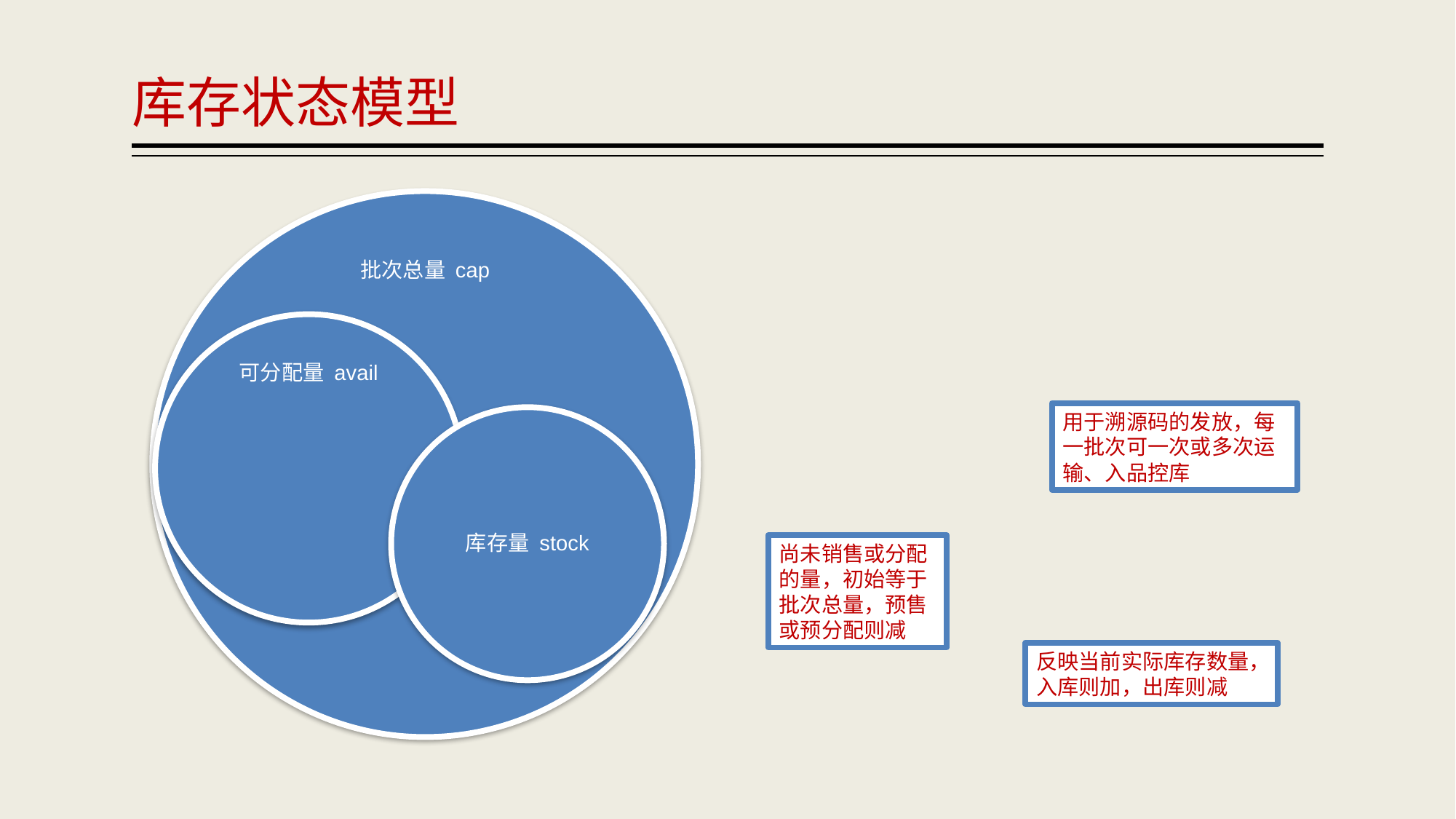

# 库存状态模型
批次总量 cap
可分配量 avail
库存量 stock

用于溯源码的发放，每一批次可一次或多次运输、入品控库
尚未销售或分配的量，初始等于批次总量，预售或预分配则减
反映当前实际库存数量，入库则加，出库则减